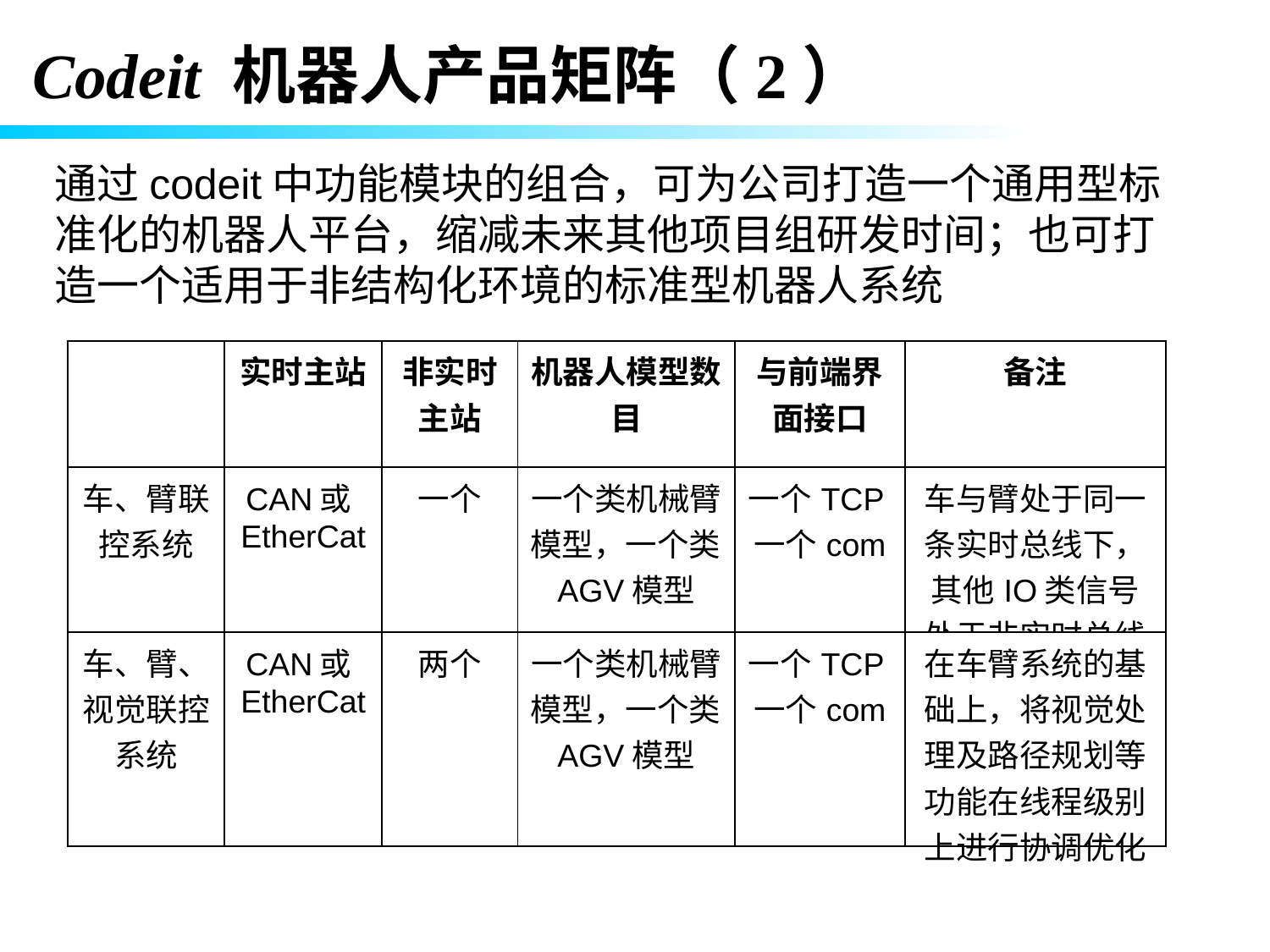

Codeit 机器人产品矩阵（2）

通过codeit中功能模块的组合，可为公司打造一个通用型标准化的机器人平台，缩减未来其他项目组研发时间；也可打造一个适用于非结构化环境的标准型机器人系统
|  | 实时主站 | 非实时主站 | 机器人模型数目 | 与前端界面接口 | 备注 |
| --- | --- | --- | --- | --- | --- |
| 车、臂联控系统 | CAN或EtherCat | 一个 | 一个类机械臂模型，一个类AGV模型 | 一个TCP一个com | 车与臂处于同一条实时总线下，其他IO类信号处于非实时总线 |
| 车、臂、视觉联控系统 | CAN或EtherCat | 两个 | 一个类机械臂模型，一个类AGV模型 | 一个TCP一个com | 在车臂系统的基础上，将视觉处理及路径规划等功能在线程级别上进行协调优化 |